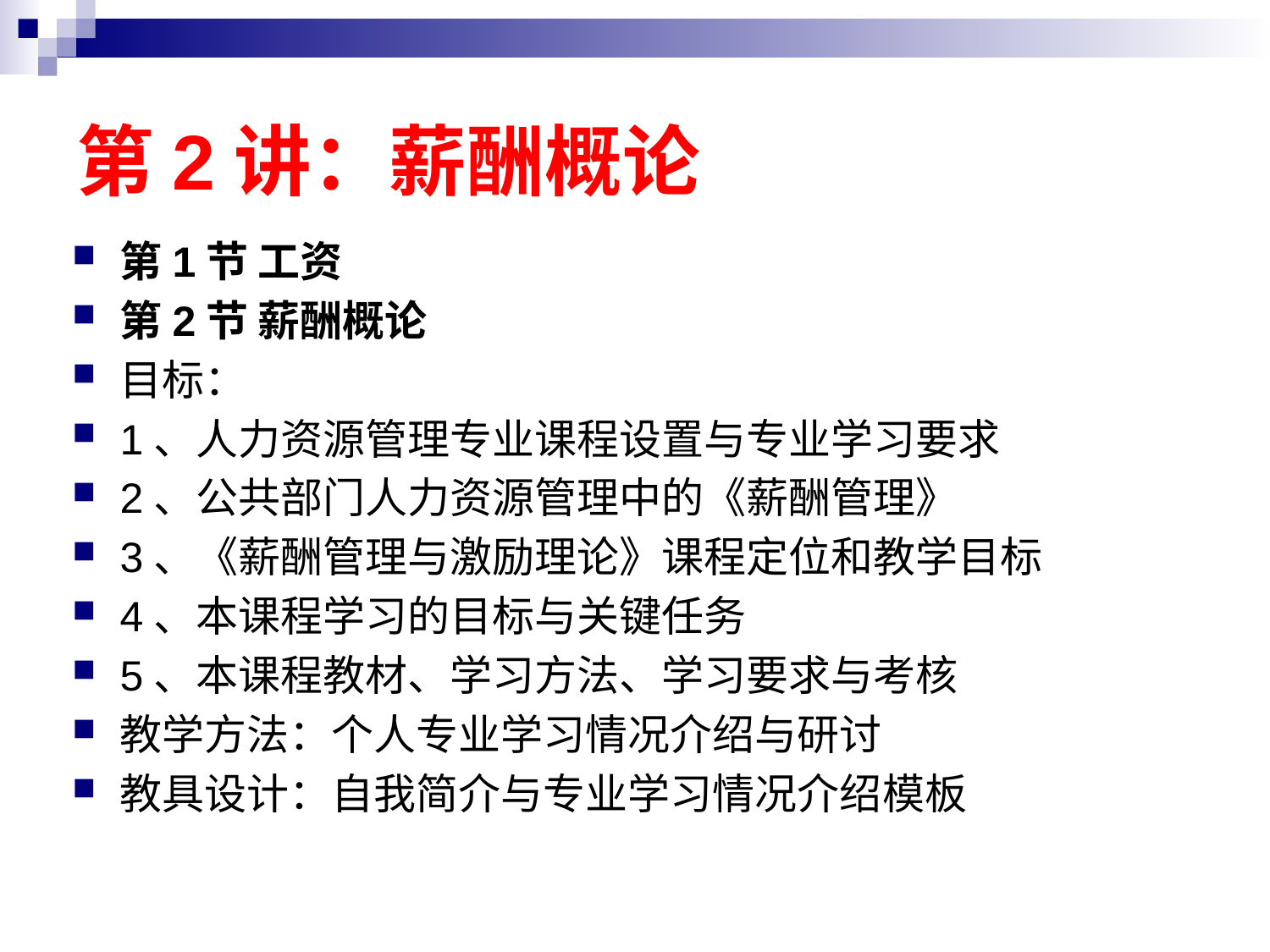

# 第2讲：薪酬概论
第1节 工资
第2节 薪酬概论
目标：
1、人力资源管理专业课程设置与专业学习要求
2、公共部门人力资源管理中的《薪酬管理》
3、《薪酬管理与激励理论》课程定位和教学目标
4、本课程学习的目标与关键任务
5、本课程教材、学习方法、学习要求与考核
教学方法：个人专业学习情况介绍与研讨
教具设计：自我简介与专业学习情况介绍模板